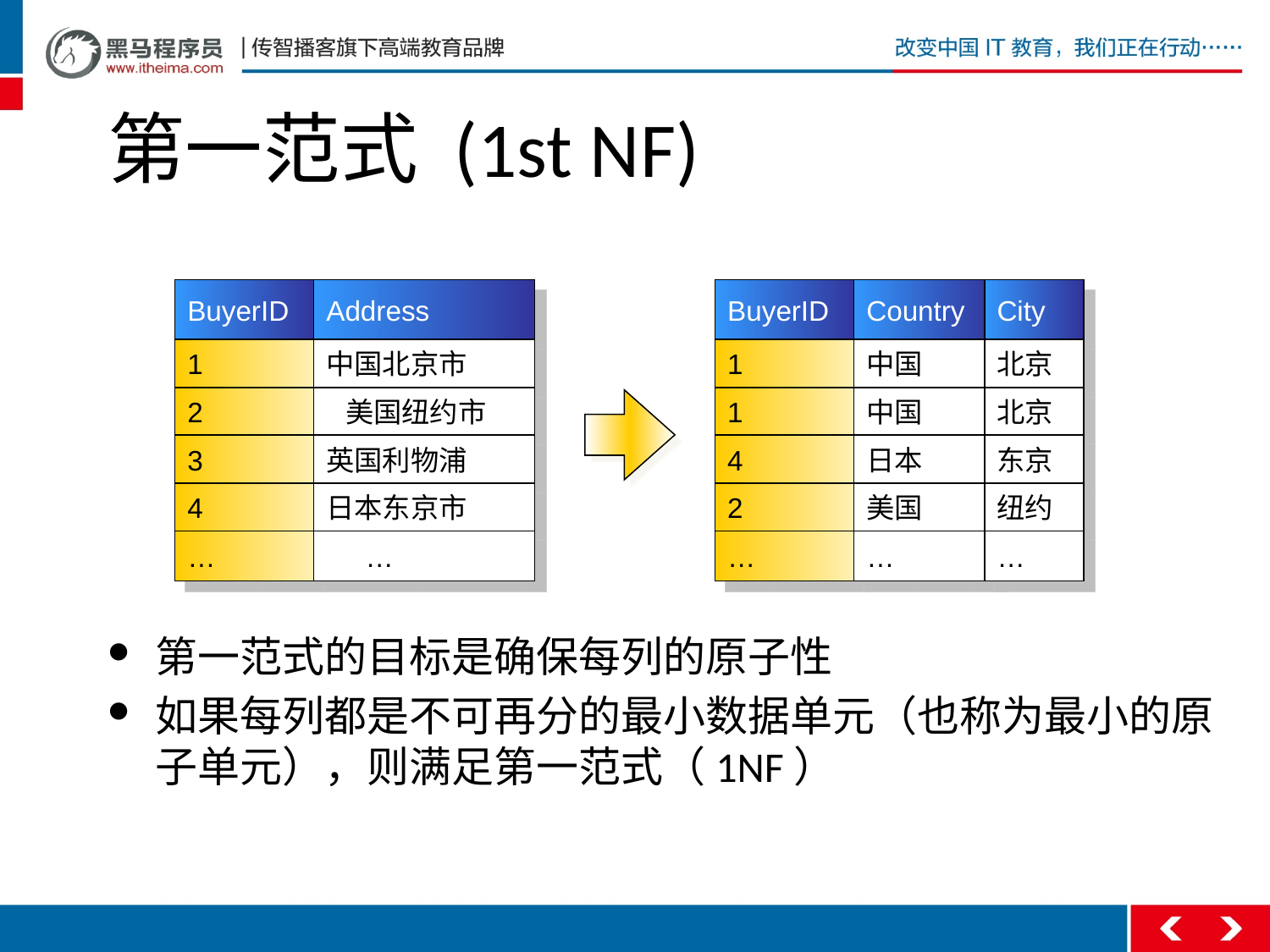

# 第一范式 (1st NF)
BuyerID
Address
1
中国北京市
2
  美国纽约市
3
英国利物浦
4
日本东京市
…
     …
BuyerID
Country
City
1
中国
北京
1
中国
北京
4
日本
东京
2
美国
纽约
…
…
…

第一范式的目标是确保每列的原子性
如果每列都是不可再分的最小数据单元（也称为最小的原子单元），则满足第一范式（1NF）